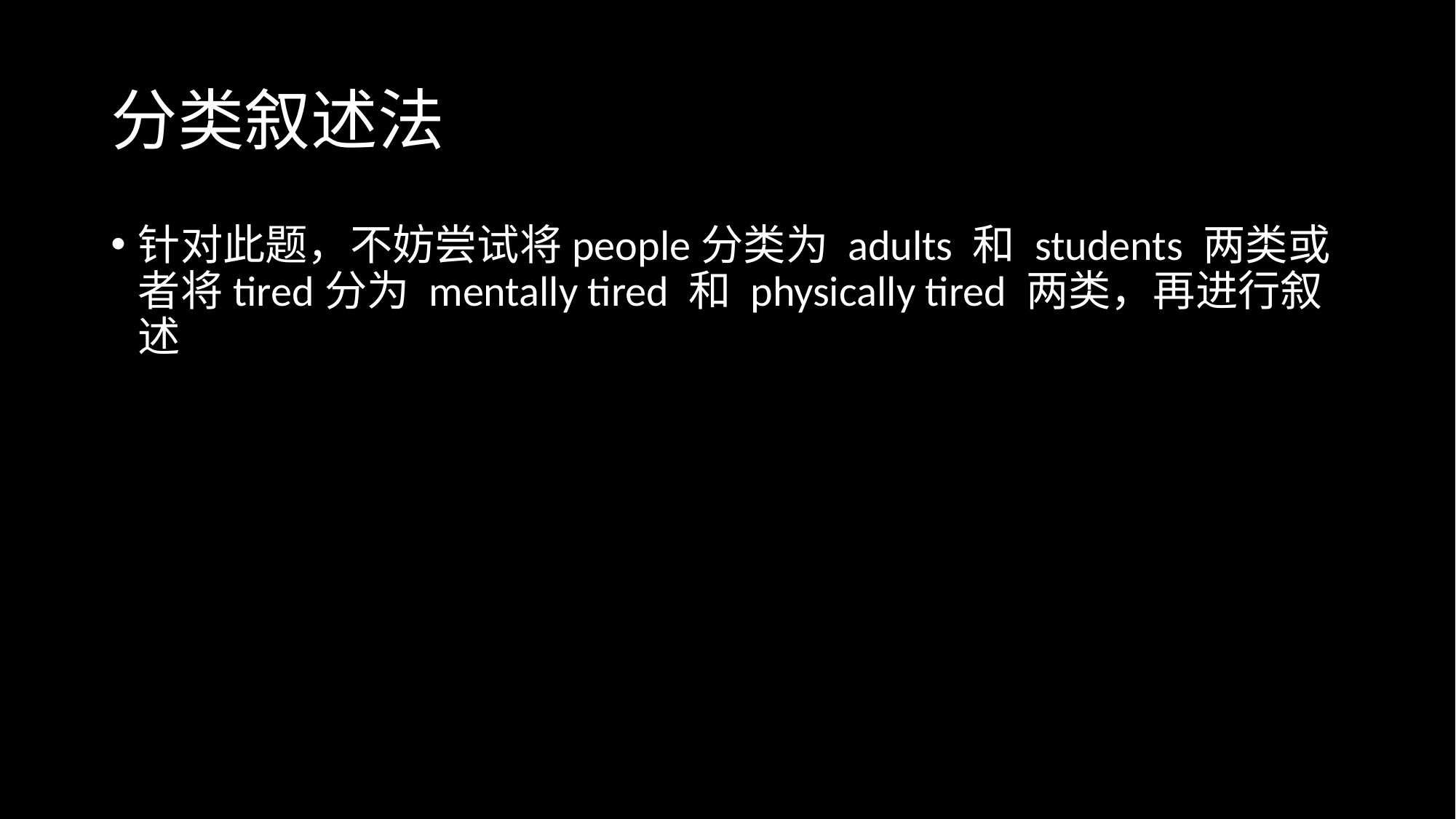

# 分类叙述法
针对此题，不妨尝试将people分类为 adults 和 students 两类或者将tired分为 mentally tired 和 physically tired 两类，再进行叙述